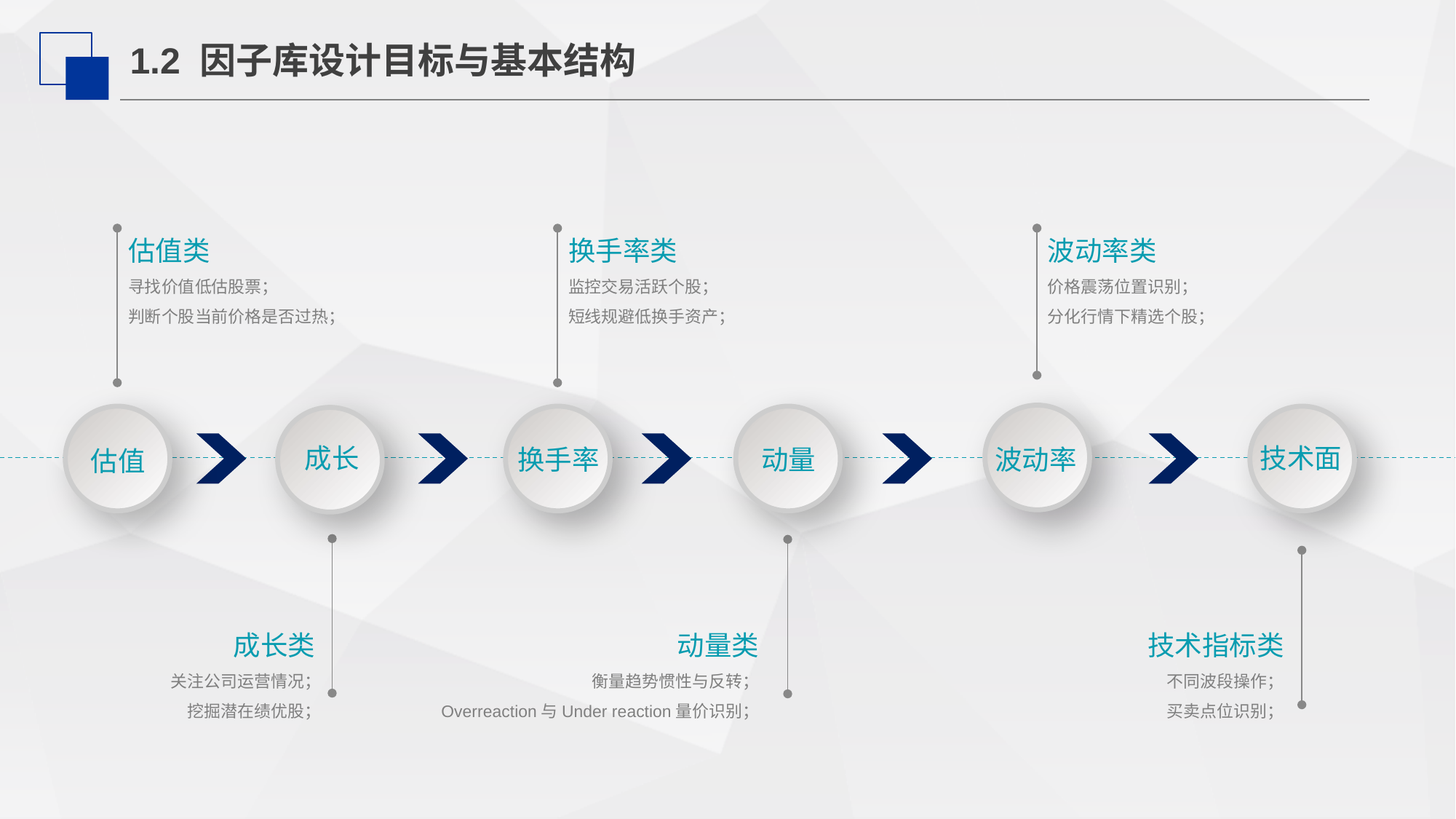

1.2 因子库设计目标与基本结构
估值类
寻找价值低估股票；
判断个股当前价格是否过热；
波动率类
价格震荡位置识别；
分化行情下精选个股；
换手率类
监控交易活跃个股；
短线规避低换手资产；

波动率

估值

换手率

动量

技术面

成长

成长类
关注公司运营情况；
挖掘潜在绩优股；
动量类
衡量趋势惯性与反转；
Overreaction与Under reaction量价识别；
技术指标类
不同波段操作；
买卖点位识别；